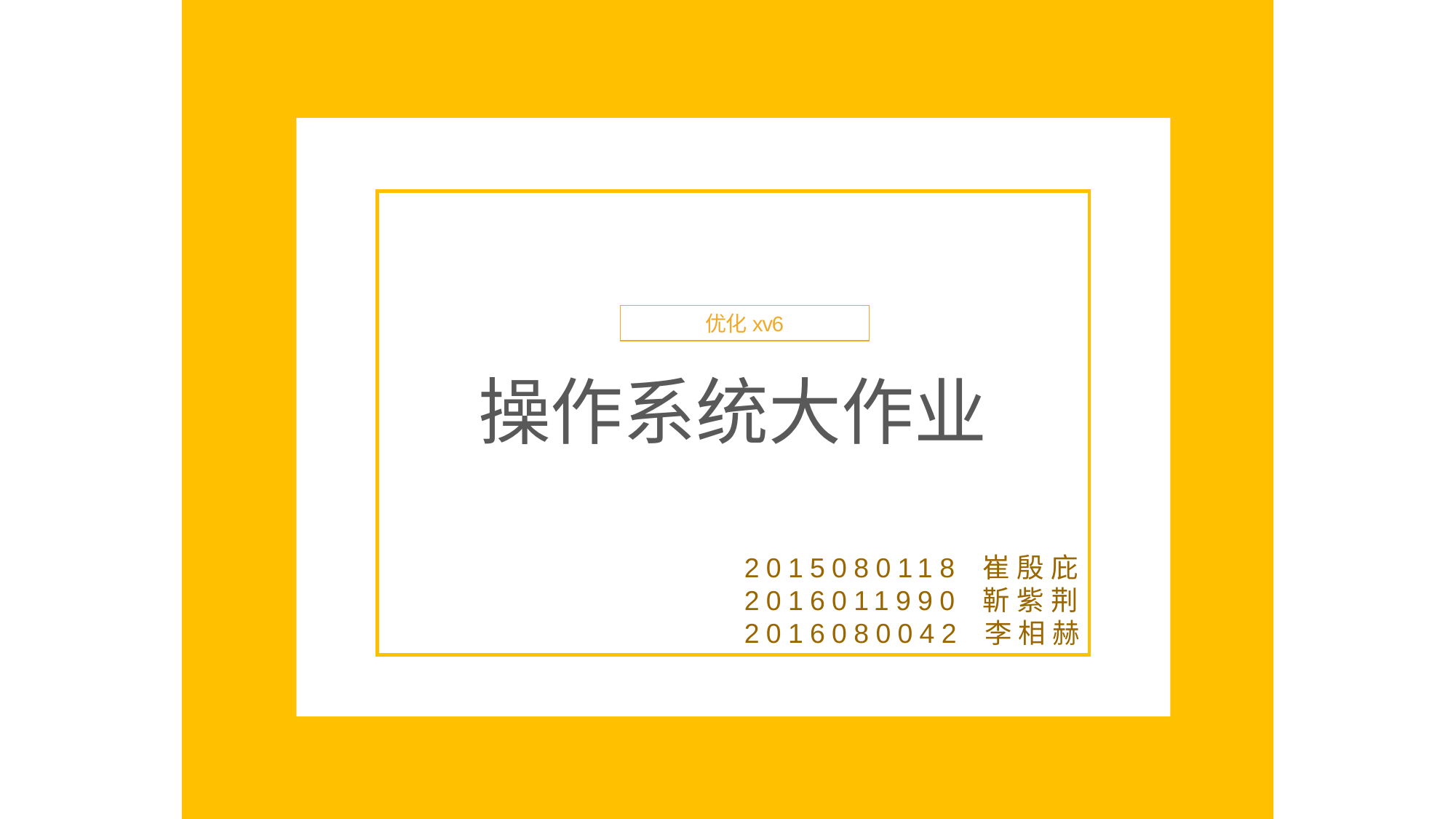

优化xv6

操作系统大作业

2015080118 崔殷庇2016011990 靳紫荆
2016080042 李相赫